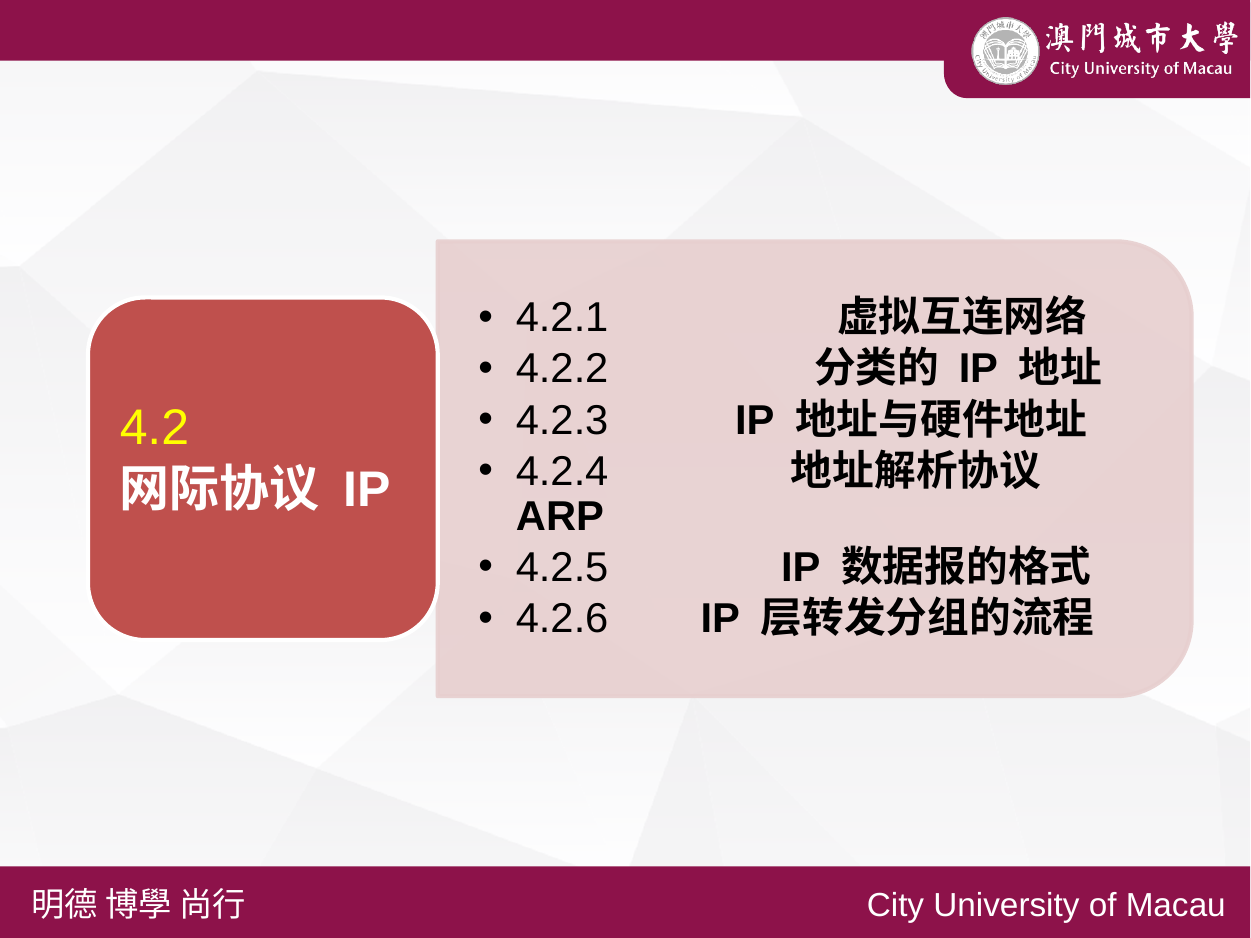

4.2.1                   虚拟互连网络
4.2.2                 分类的 IP 地址
4.2.3           IP 地址与硬件地址
4.2.4	          地址解析协议 ARP
4.2.5               IP 数据报的格式
4.2.6        IP 层转发分组的流程

4.2
网际协议 IP